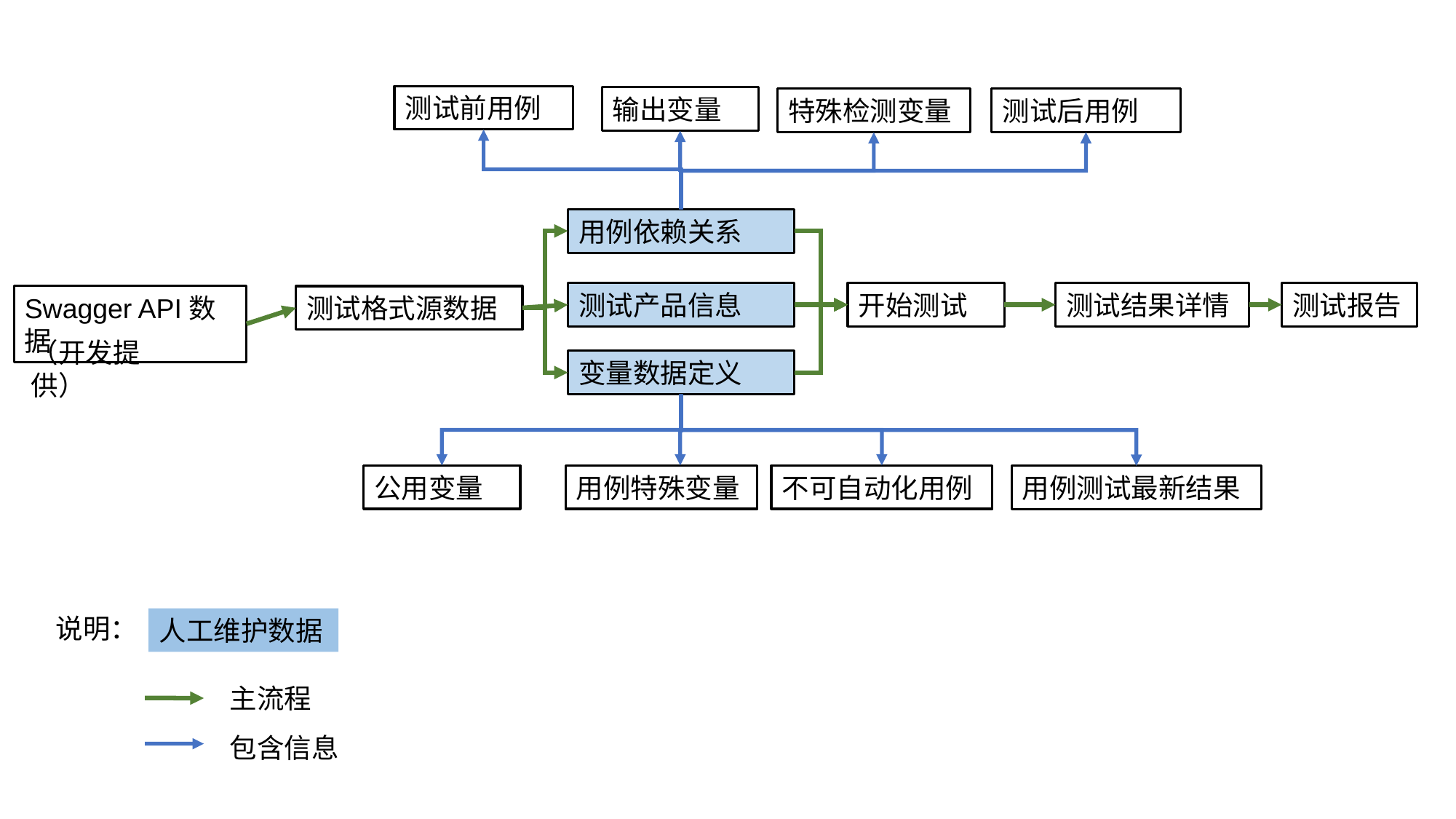

测试前用例
输出变量
特殊检测变量
测试后用例
用例依赖关系
测试产品信息
开始测试
测试结果详情
测试报告
Swagger API数据
测试格式源数据
（开发提供）
变量数据定义
公用变量
用例特殊变量
不可自动化用例
用例测试最新结果
说明：
人工维护数据
主流程
包含信息